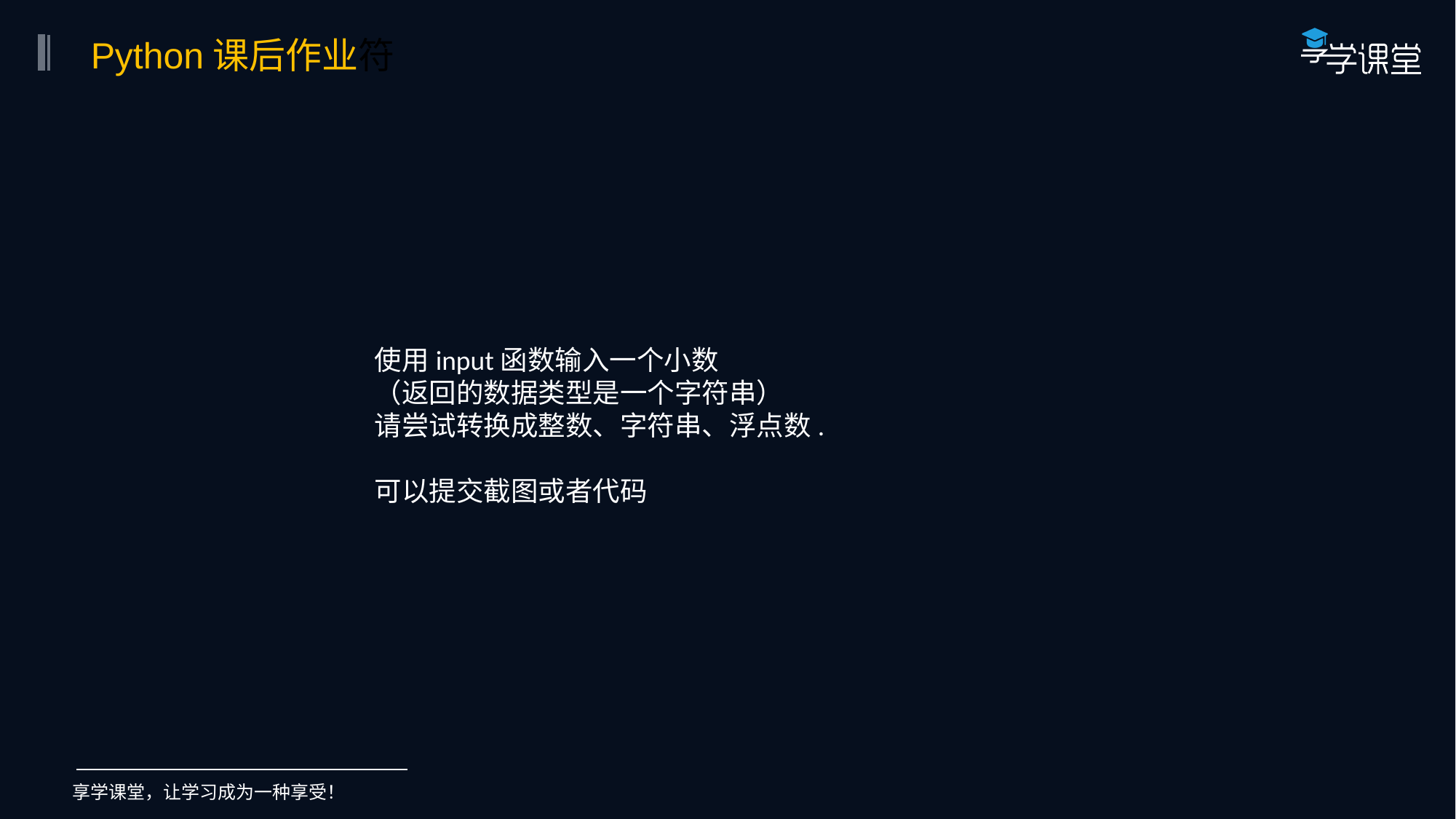

Python课后作业符
使用input函数输入一个小数
（返回的数据类型是一个字符串）
请尝试转换成整数、字符串、浮点数.

可以提交截图或者代码